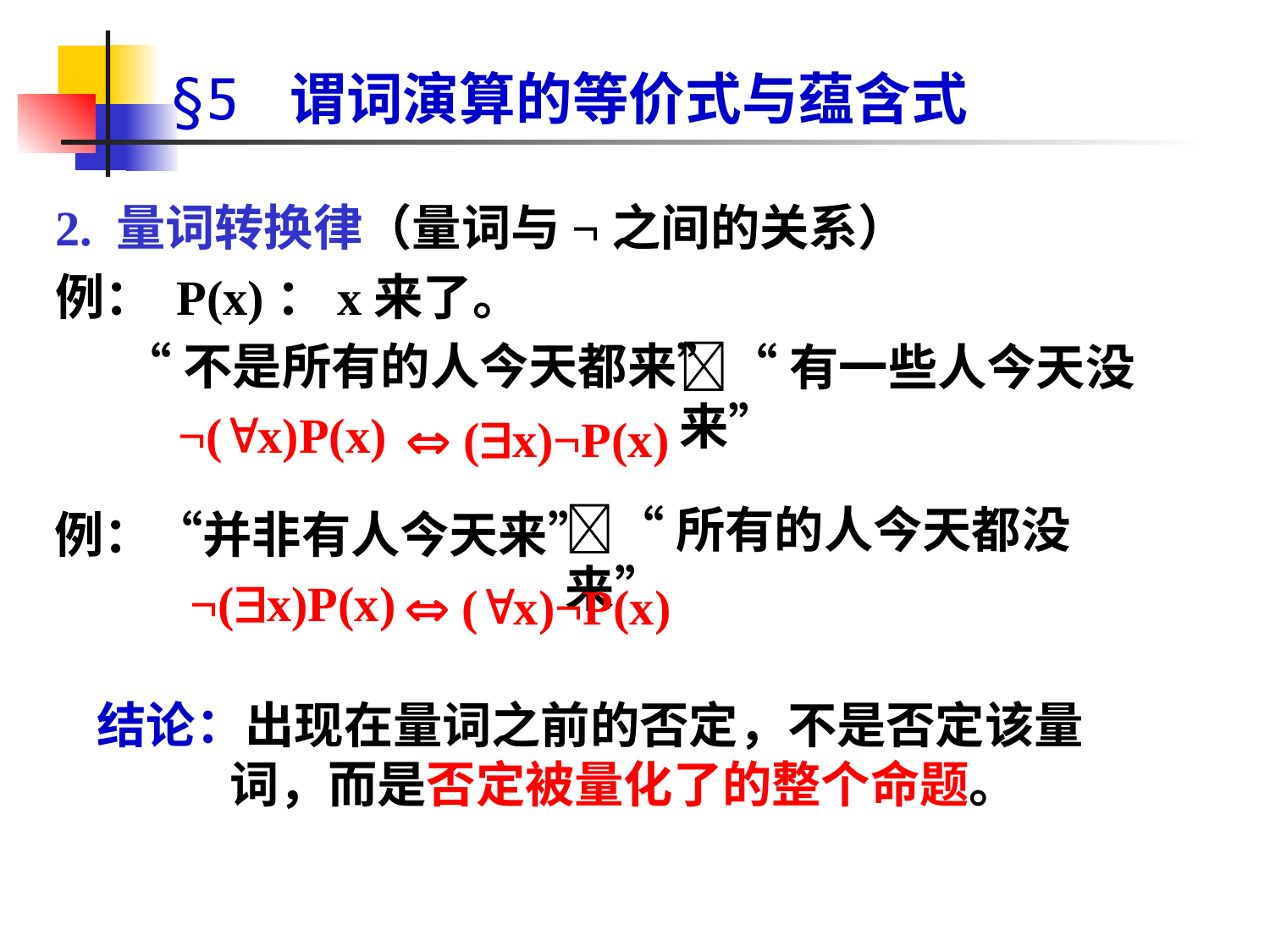

# §5  谓词演算的等价式与蕴含式
2. 量词转换律（量词与¬之间的关系）
例： P(x)：x来了。
      “不是所有的人今天都来”
          ¬(∀x)P(x)
⇔“有一些人今天没来”
⇔ (∃x)¬P(x)
⇔“所有的人今天都没来”
例：“并非有人今天来”
           ¬(∃x)P(x)
⇔ (∀x)¬P(x)
结论：出现在量词之前的否定，不是否定该量词，而是否定被量化了的整个命题。
58